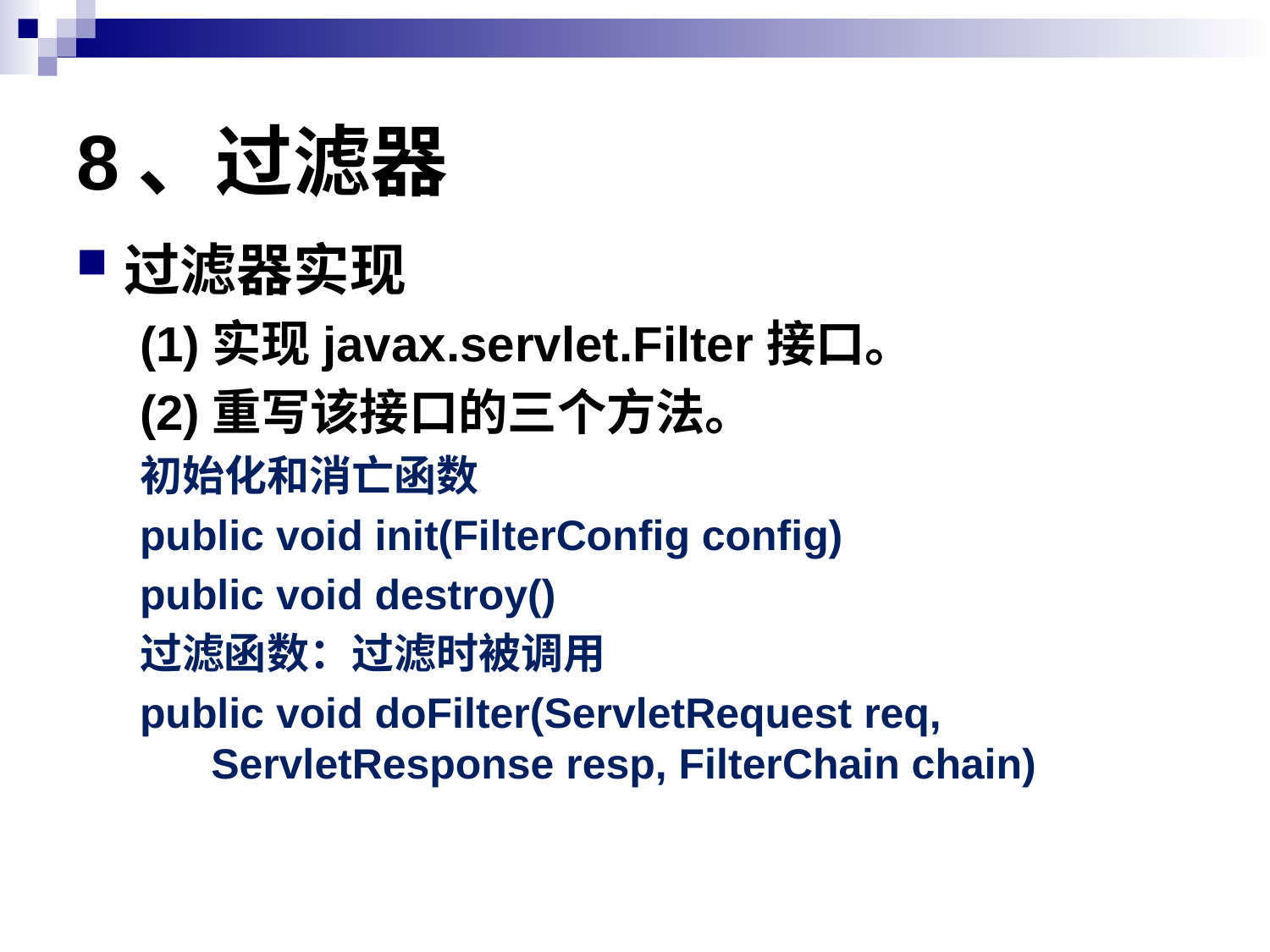

# 8、过滤器
过滤器实现
(1)实现javax.servlet.Filter接口。
(2)重写该接口的三个方法。
初始化和消亡函数
public void init(FilterConfig config)
public void destroy()
过滤函数：过滤时被调用
public void doFilter(ServletRequest req, ServletResponse resp, FilterChain chain)
28